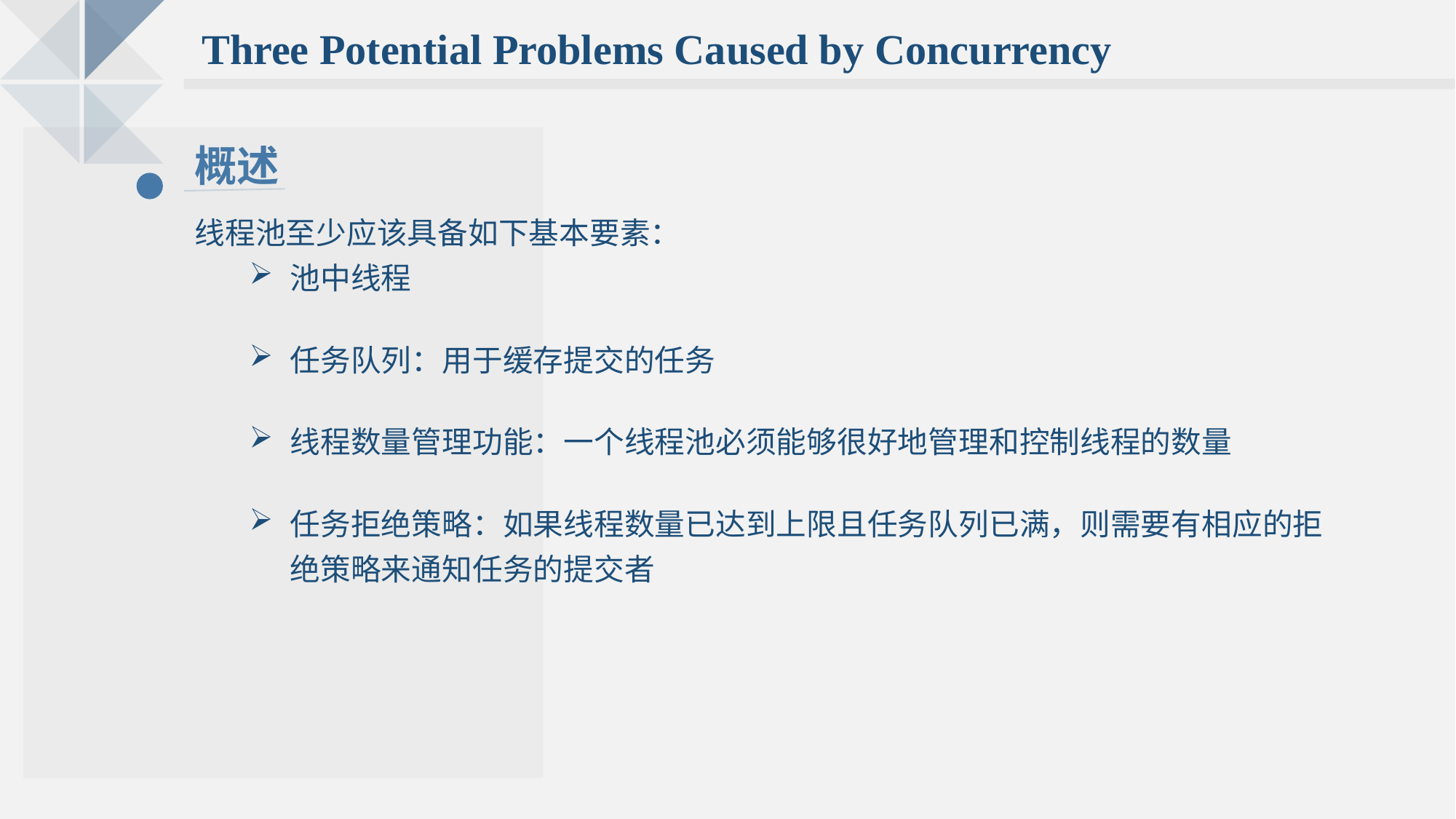

Three Potential Problems Caused by Concurrency

概述

线程池至少应该具备如下基本要素：
池中线程

任务队列：用于缓存提交的任务

线程数量管理功能：一个线程池必须能够很好地管理和控制线程的数量

任务拒绝策略：如果线程数量已达到上限且任务队列已满，则需要有相应的拒绝策略来通知任务的提交者